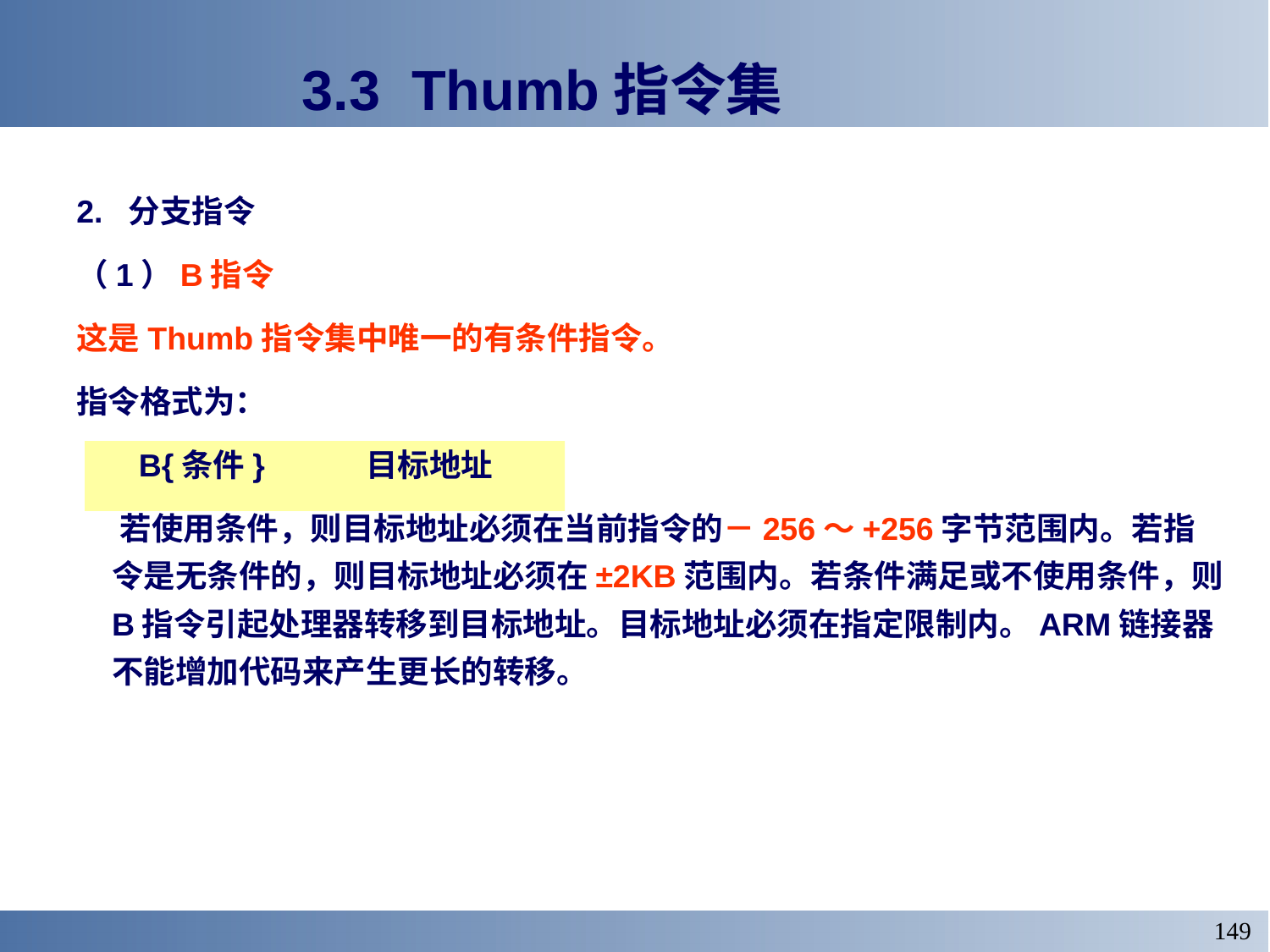

# 3.3  Thumb指令集
2.  分支指令
（1）B指令
这是Thumb指令集中唯一的有条件指令。
指令格式为：
       B{条件}	目标地址
     若使用条件，则目标地址必须在当前指令的－256～+256字节范围内。若指令是无条件的，则目标地址必须在±2KB范围内。若条件满足或不使用条件，则B指令引起处理器转移到目标地址。目标地址必须在指定限制内。ARM链接器不能增加代码来产生更长的转移。